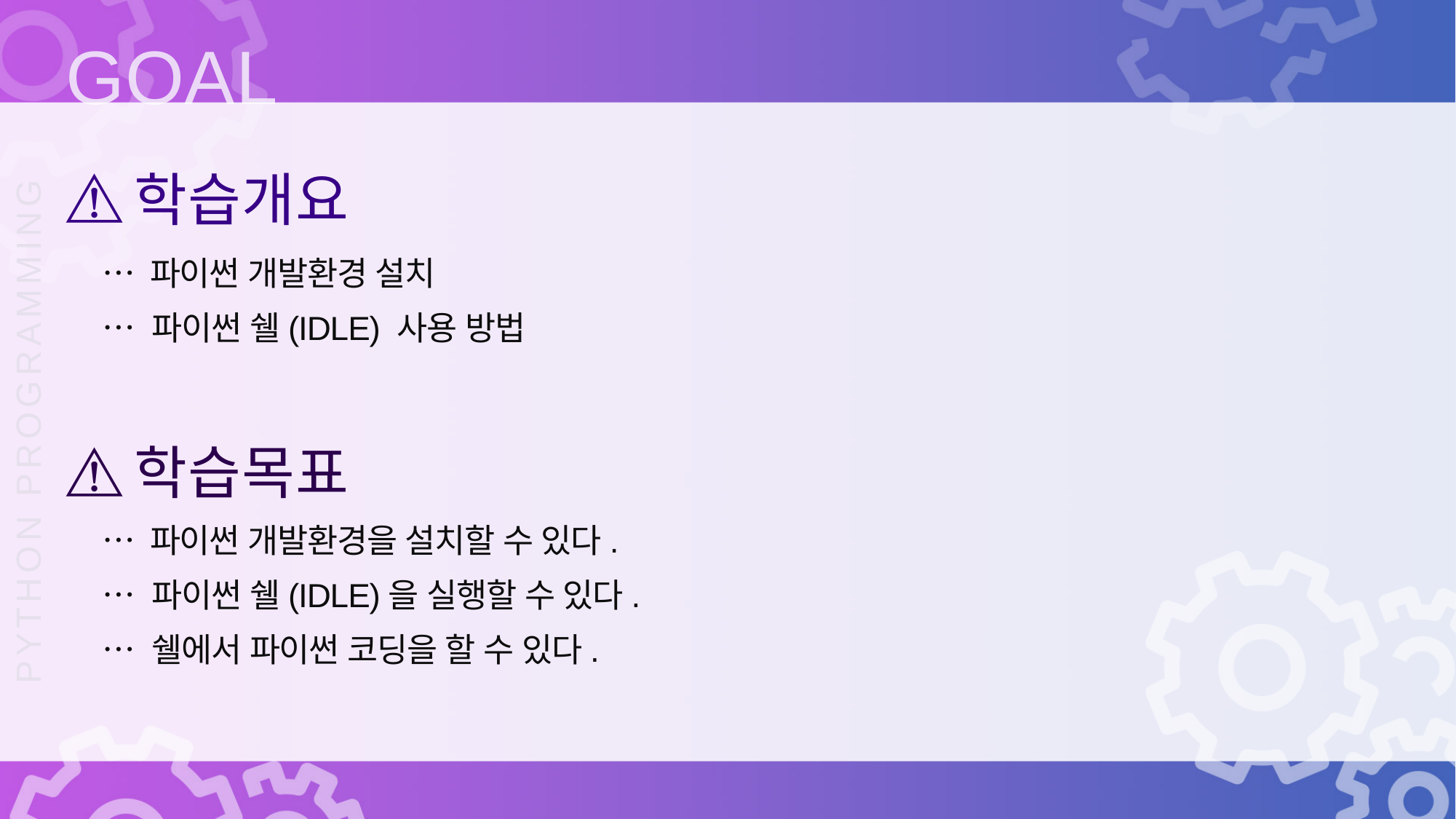

학습개요
… 파이썬 개발환경 설치
… 파이썬 쉘(IDLE) 사용 방법
학습목표
… 파이썬 개발환경을 설치할 수 있다.
… 파이썬 쉘(IDLE)을 실행할 수 있다.
… 쉘에서 파이썬 코딩을 할 수 있다.